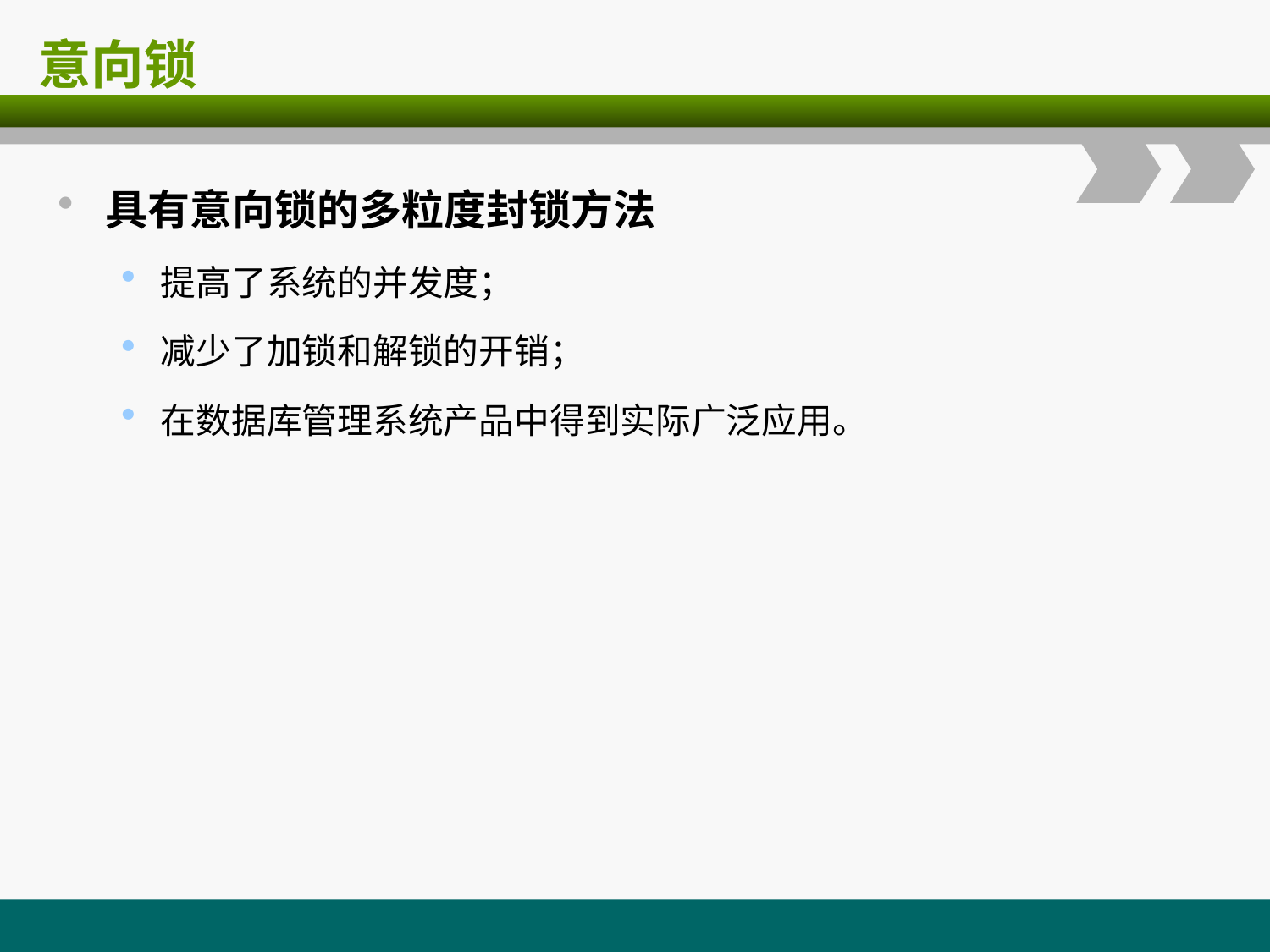

# 意向锁
具有意向锁的多粒度封锁方法
提高了系统的并发度；
减少了加锁和解锁的开销；
在数据库管理系统产品中得到实际广泛应用。